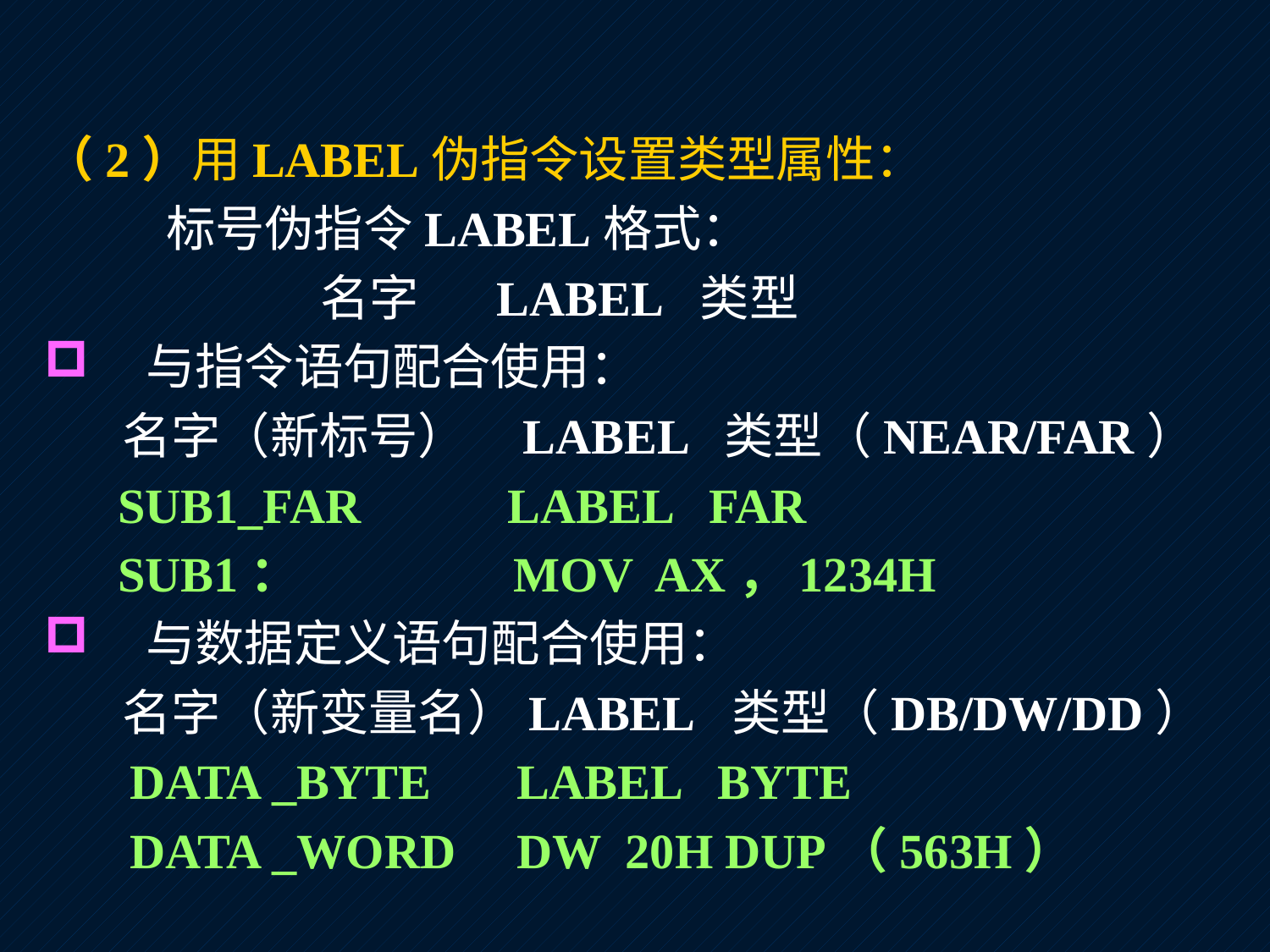

（2）用LABEL伪指令设置类型属性：
          标号伪指令LABEL格式：
                        名字      LABEL  类型
    与指令语句配合使用：
      名字（新标号）    LABEL  类型（NEAR/FAR）
      SUB1_FAR            LABEL   FAR
      SUB1：                  MOV  AX，1234H
    与数据定义语句配合使用：
      名字（新变量名）LABEL  类型（DB/DW/DD）
       DATA _BYTE       LABEL   BYTE
       DATA _WORD     DW  20H DUP（563H）